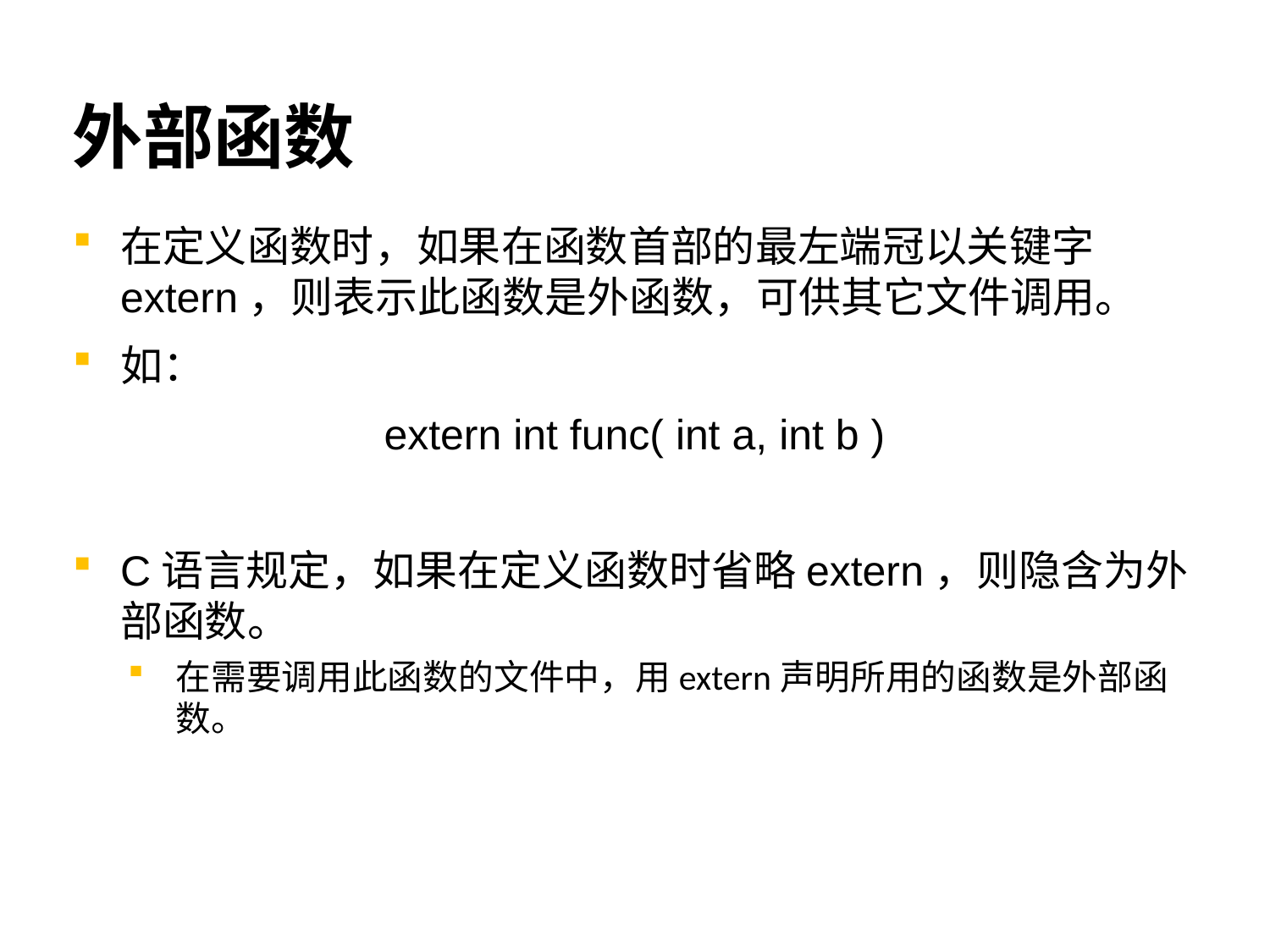

# 外部函数
在定义函数时，如果在函数首部的最左端冠以关键字extern，则表示此函数是外函数，可供其它文件调用。
如：
extern int func( int a, int b )

C语言规定，如果在定义函数时省略extern，则隐含为外部函数。
在需要调用此函数的文件中，用extern声明所用的函数是外部函数。